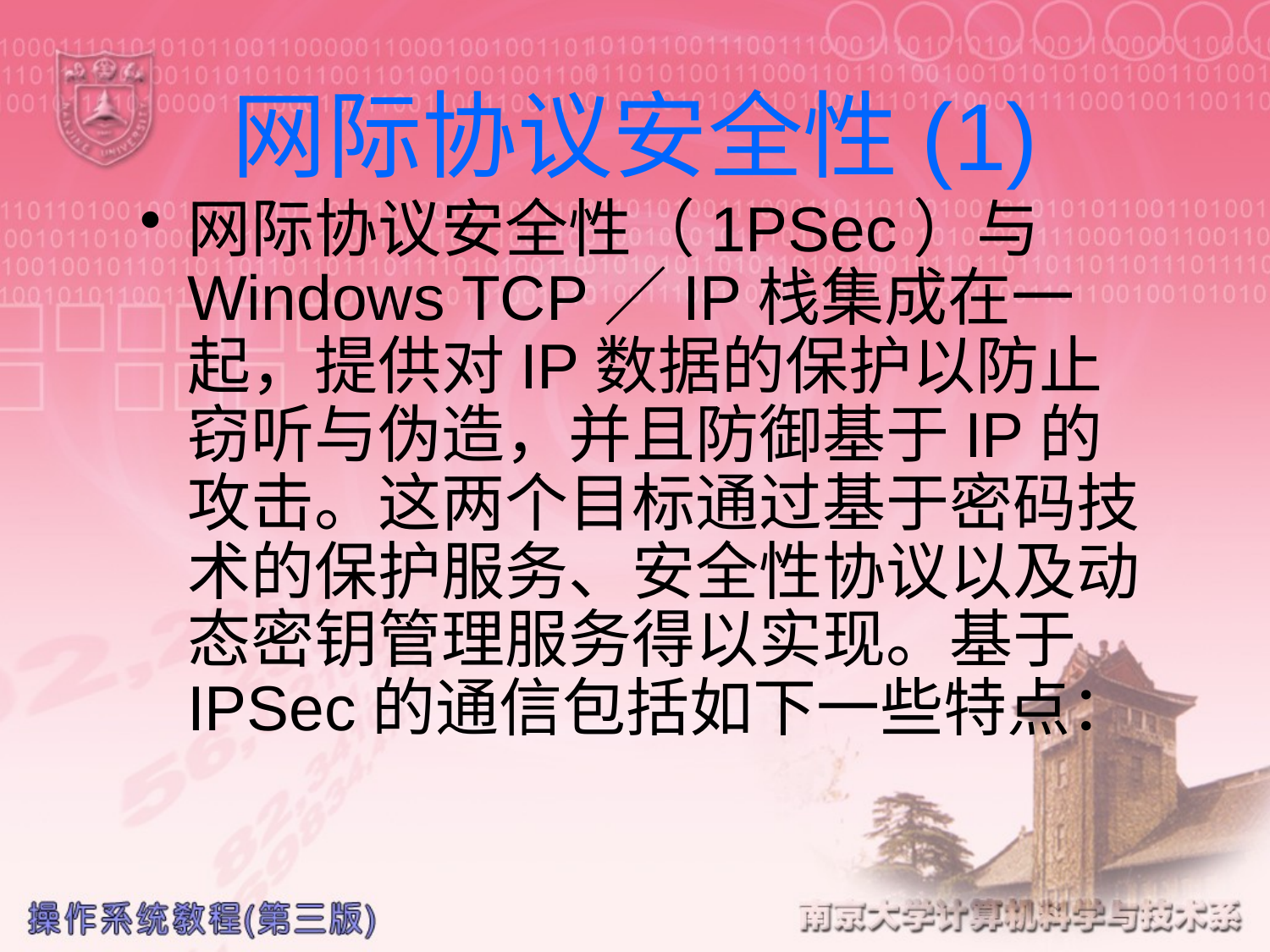

# 网际协议安全性(1)
网际协议安全性（1PSec）与Windows TCP／IP栈集成在一起，提供对IP数据的保护以防止窃听与伪造，并且防御基于IP的攻击。这两个目标通过基于密码技术的保护服务、安全性协议以及动态密钥管理服务得以实现。基于IPSec的通信包括如下一些特点：